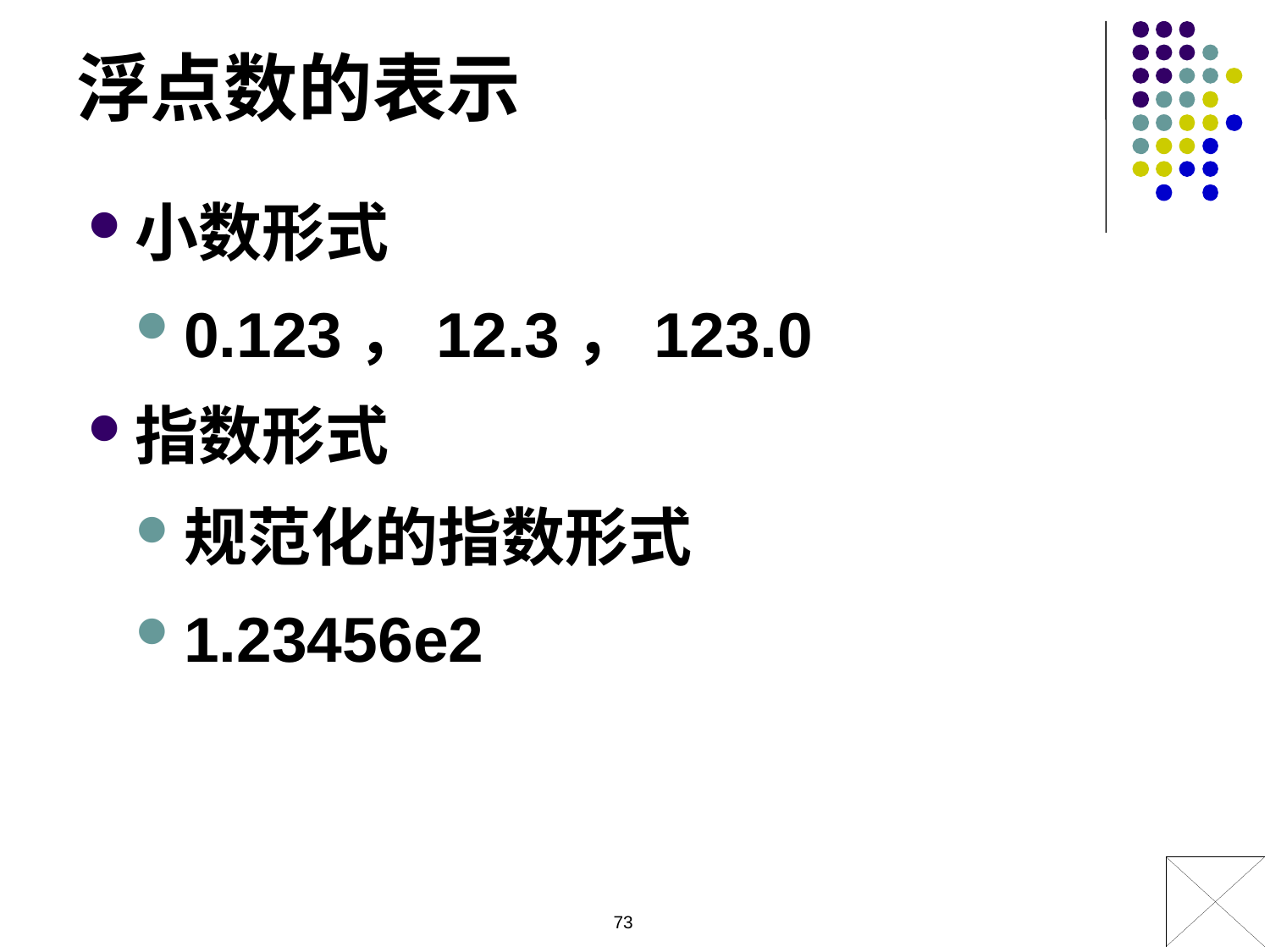

浮点数的表示
小数形式
0.123，12.3，123.0
指数形式
规范化的指数形式
1.23456e2
73